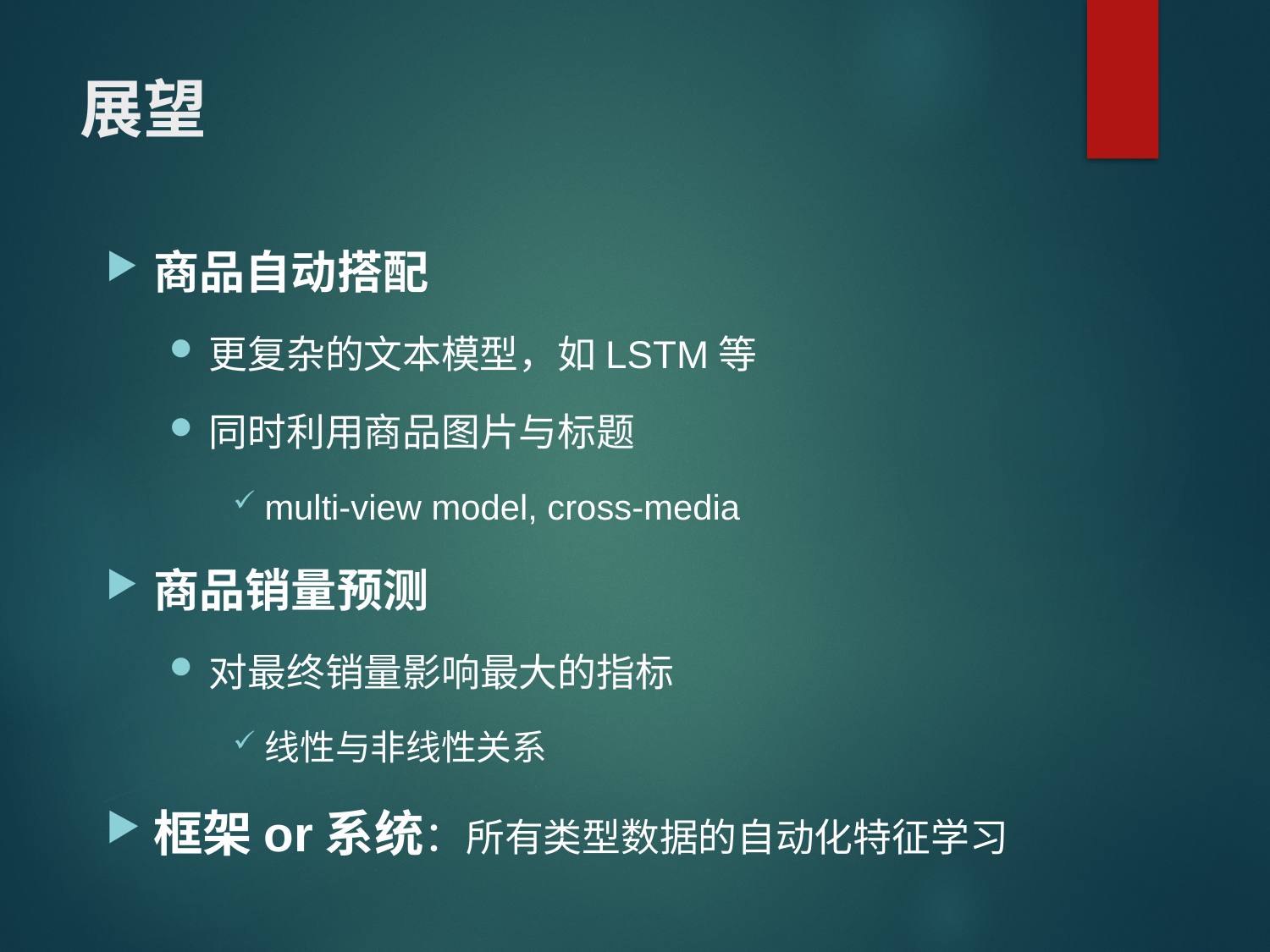

# 展望
商品自动搭配
更复杂的文本模型，如LSTM等
同时利用商品图片与标题
multi-view model, cross-media
商品销量预测
对最终销量影响最大的指标
线性与非线性关系
框架or系统：所有类型数据的自动化特征学习